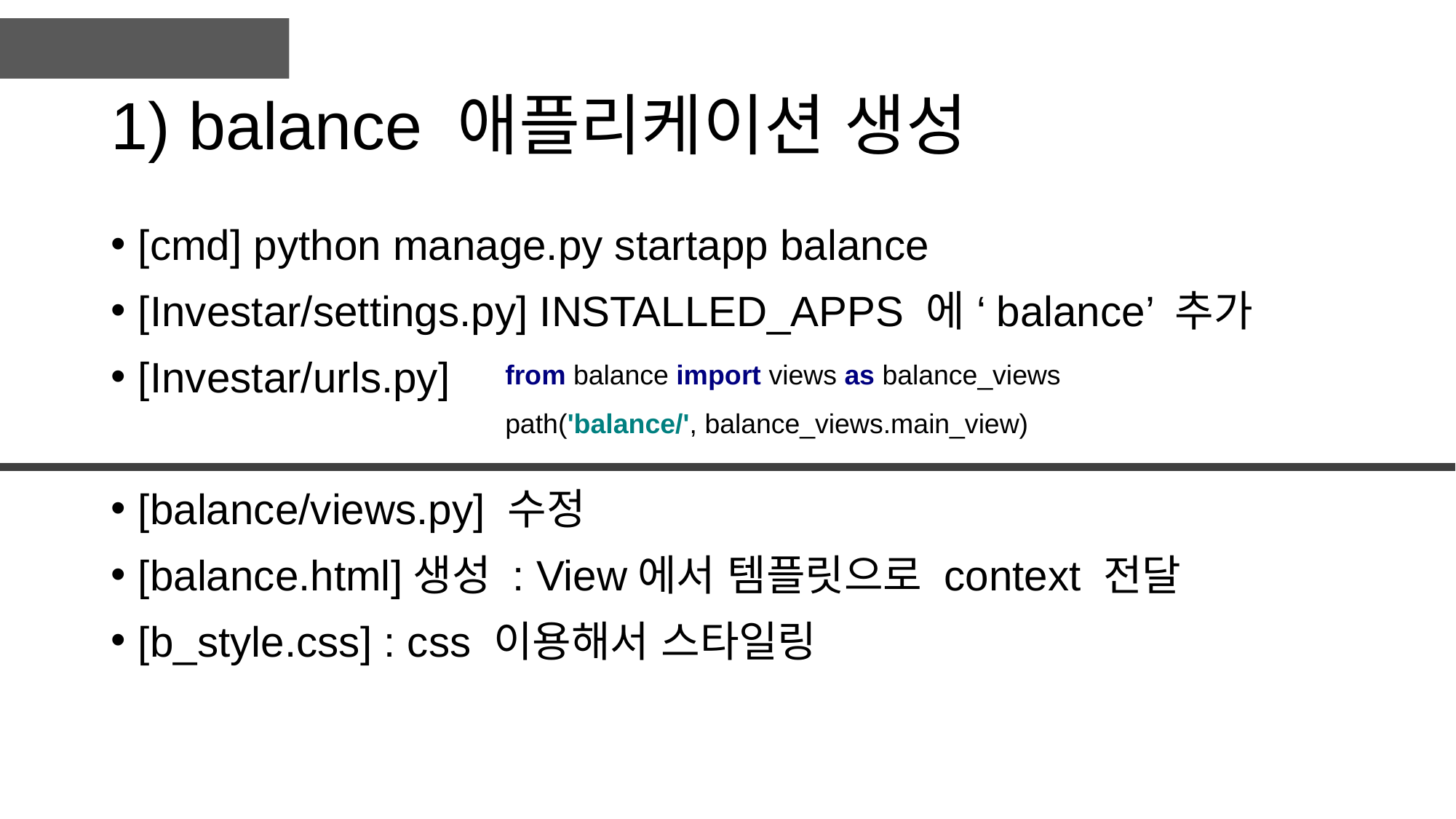

# 1) balance 애플리케이션 생성
[cmd] python manage.py startapp balance
[Investar/settings.py] INSTALLED_APPS 에 ‘balance’ 추가
[Investar/urls.py]

[balance/views.py] 수정
[balance.html]생성 : View에서 템플릿으로 context 전달
[b_style.css] : css 이용해서 스타일링
from balance import views as balance_views
path('balance/', balance_views.main_view)